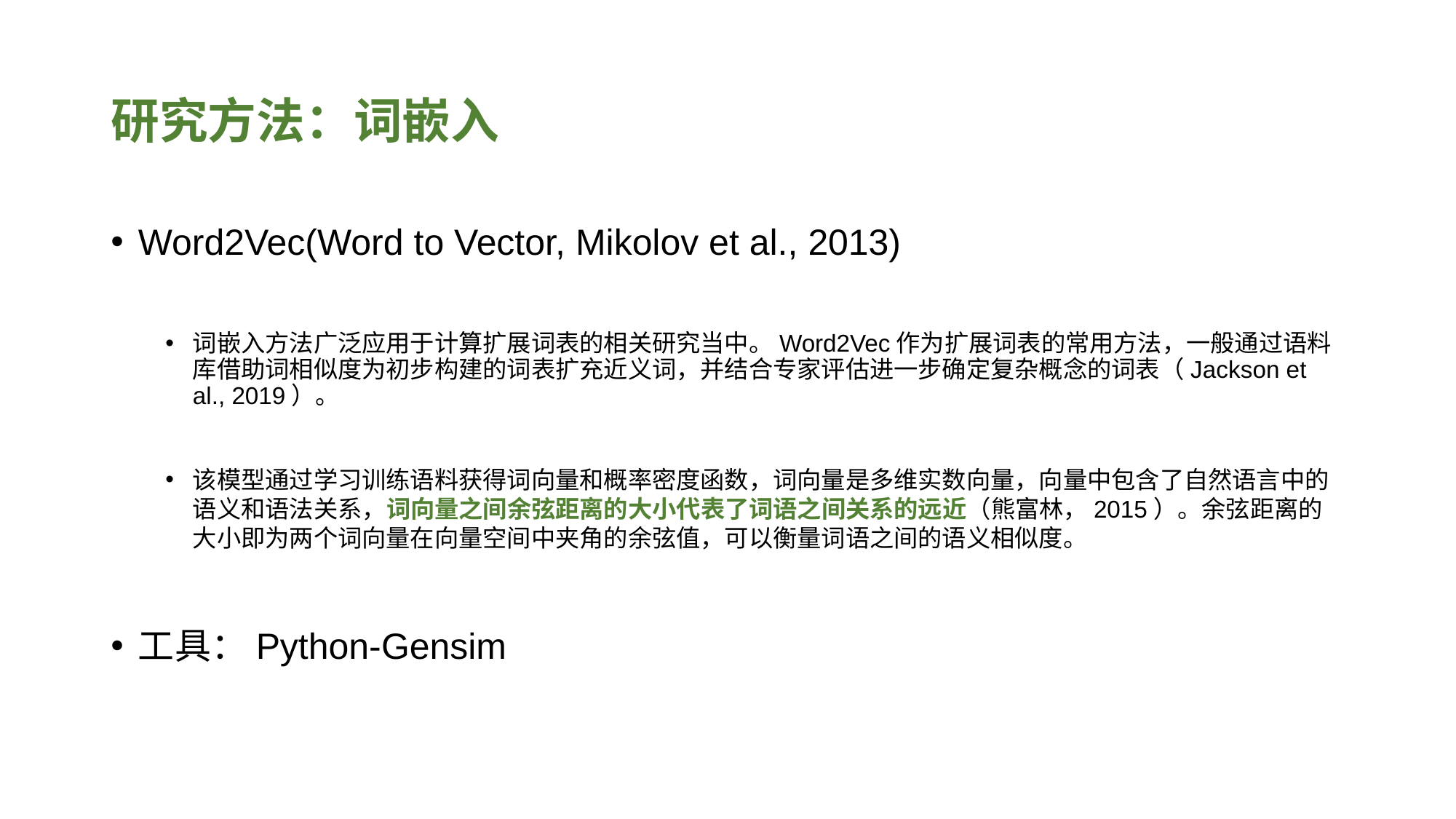

# 研究方法：词嵌入
Word2Vec(Word to Vector, Mikolov et al., 2013)

词嵌入方法广泛应用于计算扩展词表的相关研究当中。Word2Vec作为扩展词表的常用方法，一般通过语料库借助词相似度为初步构建的词表扩充近义词，并结合专家评估进一步确定复杂概念的词表（Jackson et al., 2019）。

该模型通过学习训练语料获得词向量和概率密度函数，词向量是多维实数向量，向量中包含了自然语言中的语义和语法关系，词向量之间余弦距离的大小代表了词语之间关系的远近（熊富林，2015）。余弦距离的大小即为两个词向量在向量空间中夹角的余弦值，可以衡量词语之间的语义相似度。

工具：Python-Gensim